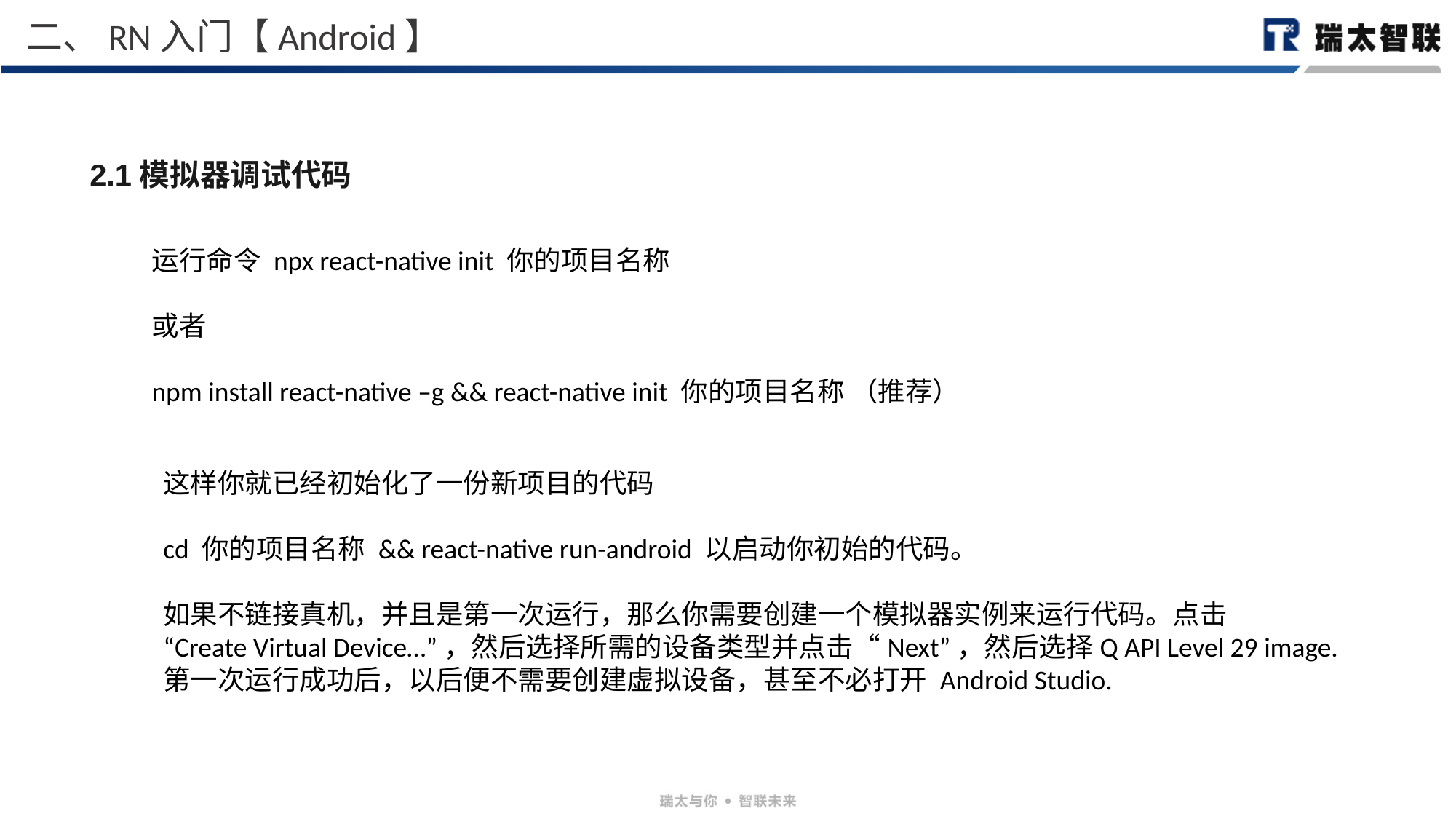

二、RN入门【Android】
2.1模拟器调试代码
运行命令 npx react-native init 你的项目名称

或者

npm install react-native –g && react-native init 你的项目名称 （推荐）
这样你就已经初始化了一份新项目的代码

cd 你的项目名称 && react-native run-android 以启动你初始的代码。

如果不链接真机，并且是第一次运行，那么你需要创建一个模拟器实例来运行代码。点击
“Create Virtual Device…”，然后选择所需的设备类型并点击“Next”，然后选择Q API Level 29 image.
第一次运行成功后，以后便不需要创建虚拟设备，甚至不必打开 Android Studio.